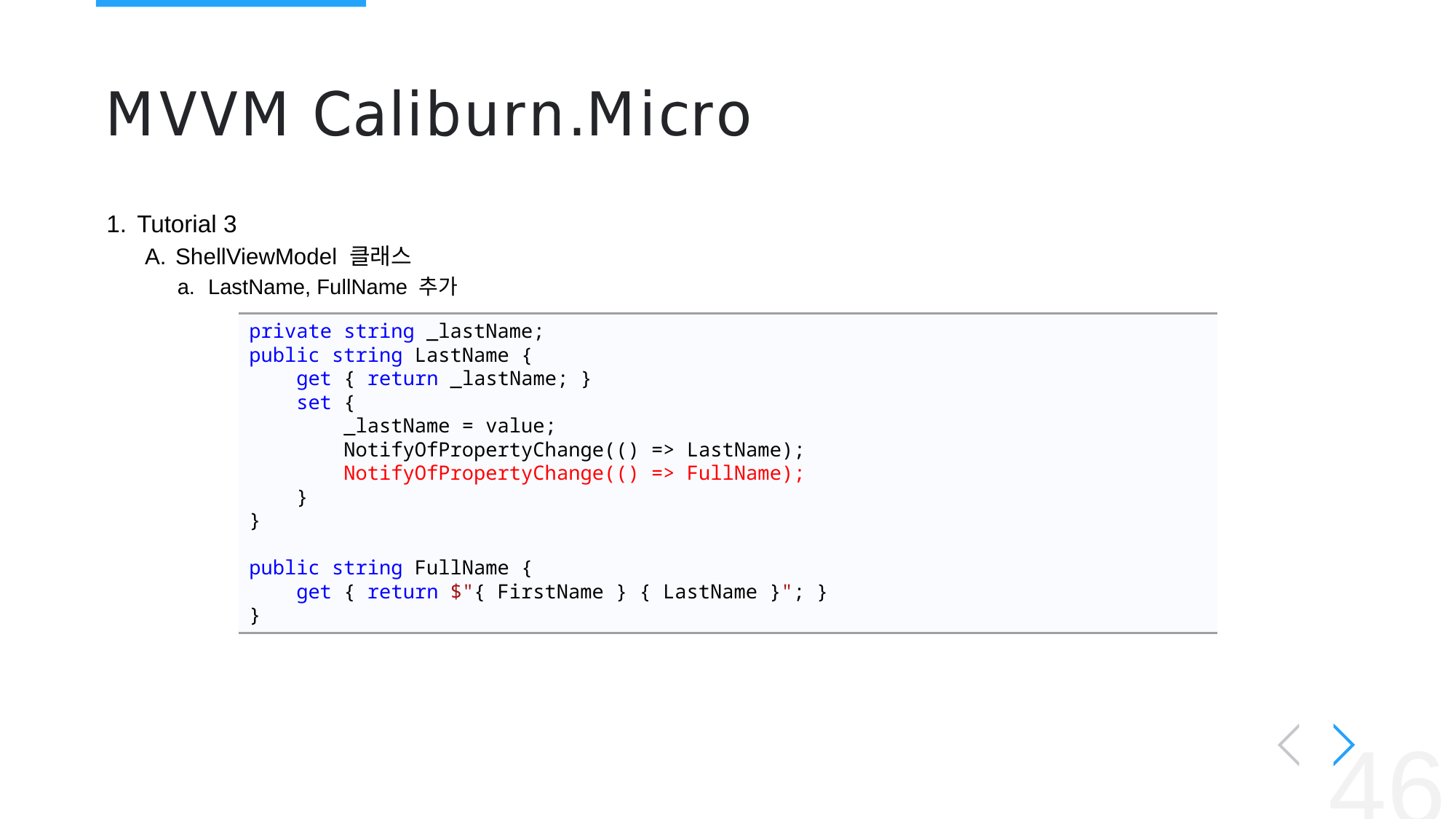

# MVVM Caliburn.Micro
Tutorial 3
ShellViewModel 클래스
LastName, FullName 추가

FirstName set에 FullName NotifyOfPropertyChange 추가
private string _lastName;
public string LastName {
    get { return _lastName; }
    set {
        _lastName = value;
        NotifyOfPropertyChange(() => LastName);
        NotifyOfPropertyChange(() => FullName);
    }
}

public string FullName {
    get { return $"{ FirstName } { LastName }"; }
}
46